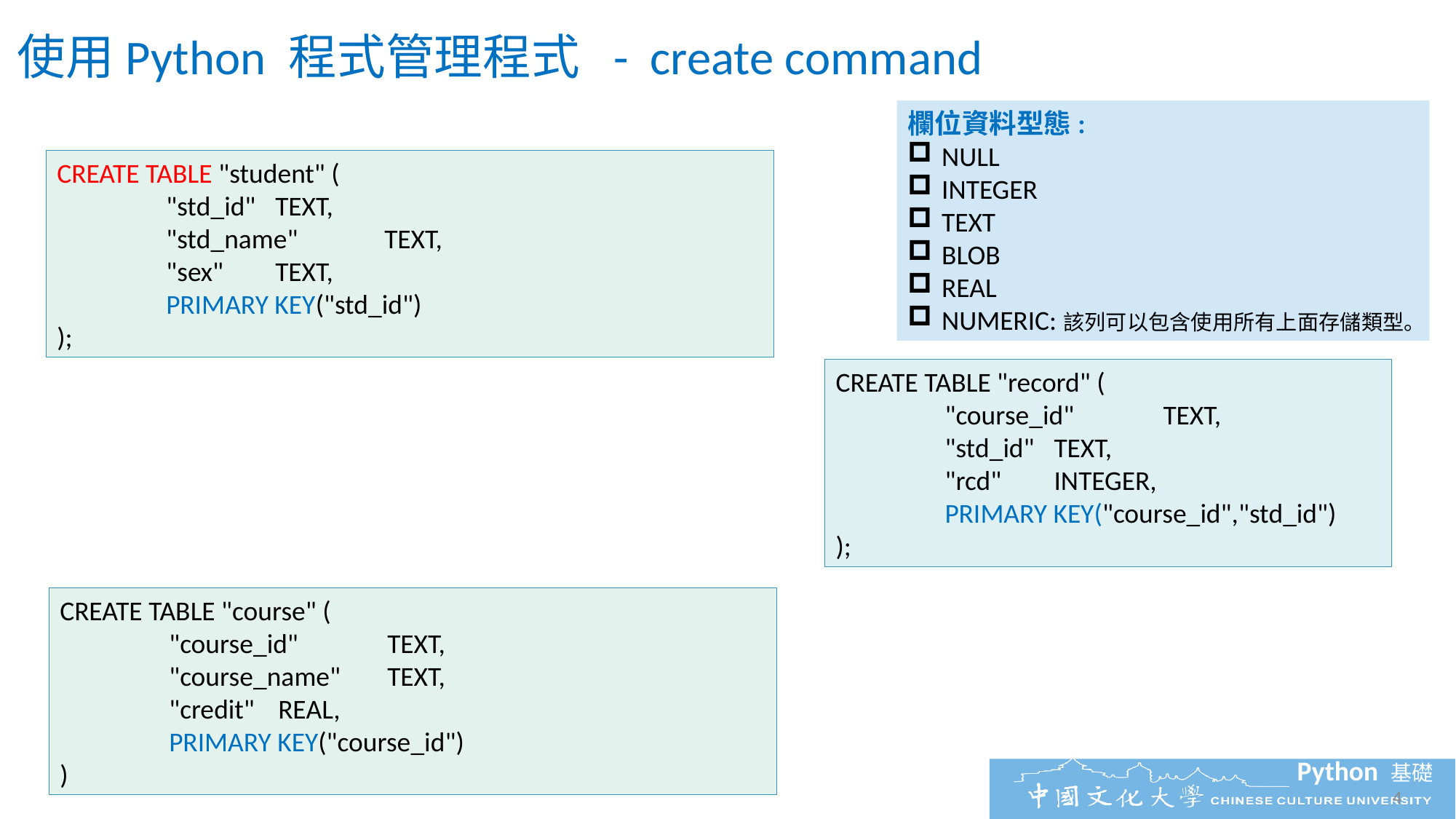

使用Python 程式管理程式  -  create command
欄位資料型態:
NULL
INTEGER
TEXT
BLOB
REAL
NUMERIC:該列可以包含使用所有上面存儲類型。
CREATE TABLE "student" (
	"std_id"	TEXT,
	"std_name"	TEXT,
	"sex"	TEXT,
	PRIMARY KEY("std_id")
);
CREATE TABLE "record" (
	"course_id"	TEXT,
	"std_id"	TEXT,
	"rcd"	INTEGER,
	PRIMARY KEY("course_id","std_id")
);
CREATE TABLE "course" (
	"course_id"	TEXT,
	"course_name"	TEXT,
	"credit"	REAL,
	PRIMARY KEY("course_id")
)
4